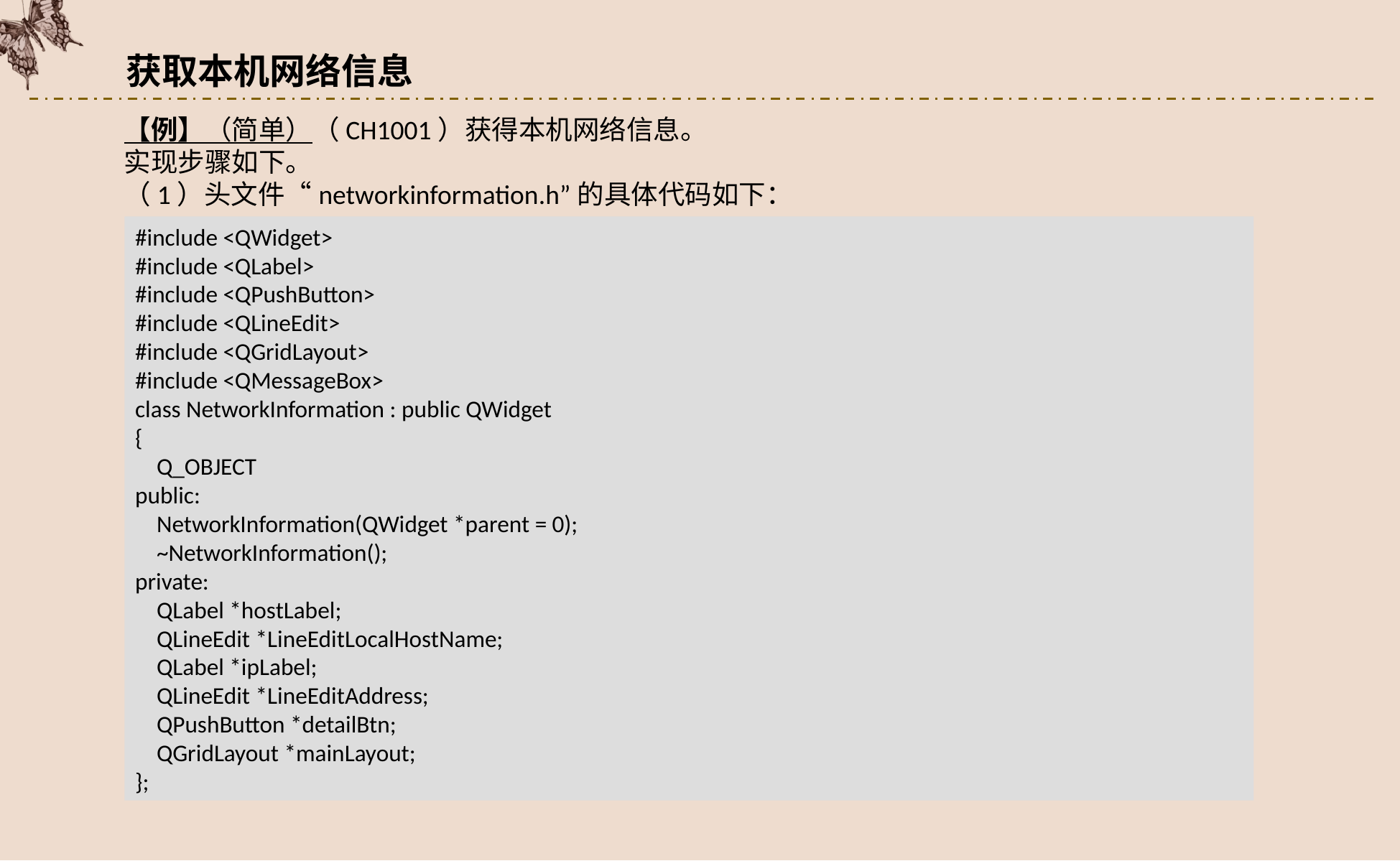

获取本机网络信息
【例】（简单）（CH1001）获得本机网络信息。
实现步骤如下。
（1）头文件“networkinformation.h”的具体代码如下：
#include <QWidget>
#include <QLabel>
#include <QPushButton>
#include <QLineEdit>
#include <QGridLayout>
#include <QMessageBox>
class NetworkInformation : public QWidget
{
    Q_OBJECT
public:
    NetworkInformation(QWidget *parent = 0);
    ~NetworkInformation();
private:
    QLabel *hostLabel;
    QLineEdit *LineEditLocalHostName;
    QLabel *ipLabel;
    QLineEdit *LineEditAddress;
    QPushButton *detailBtn;
    QGridLayout *mainLayout;
};